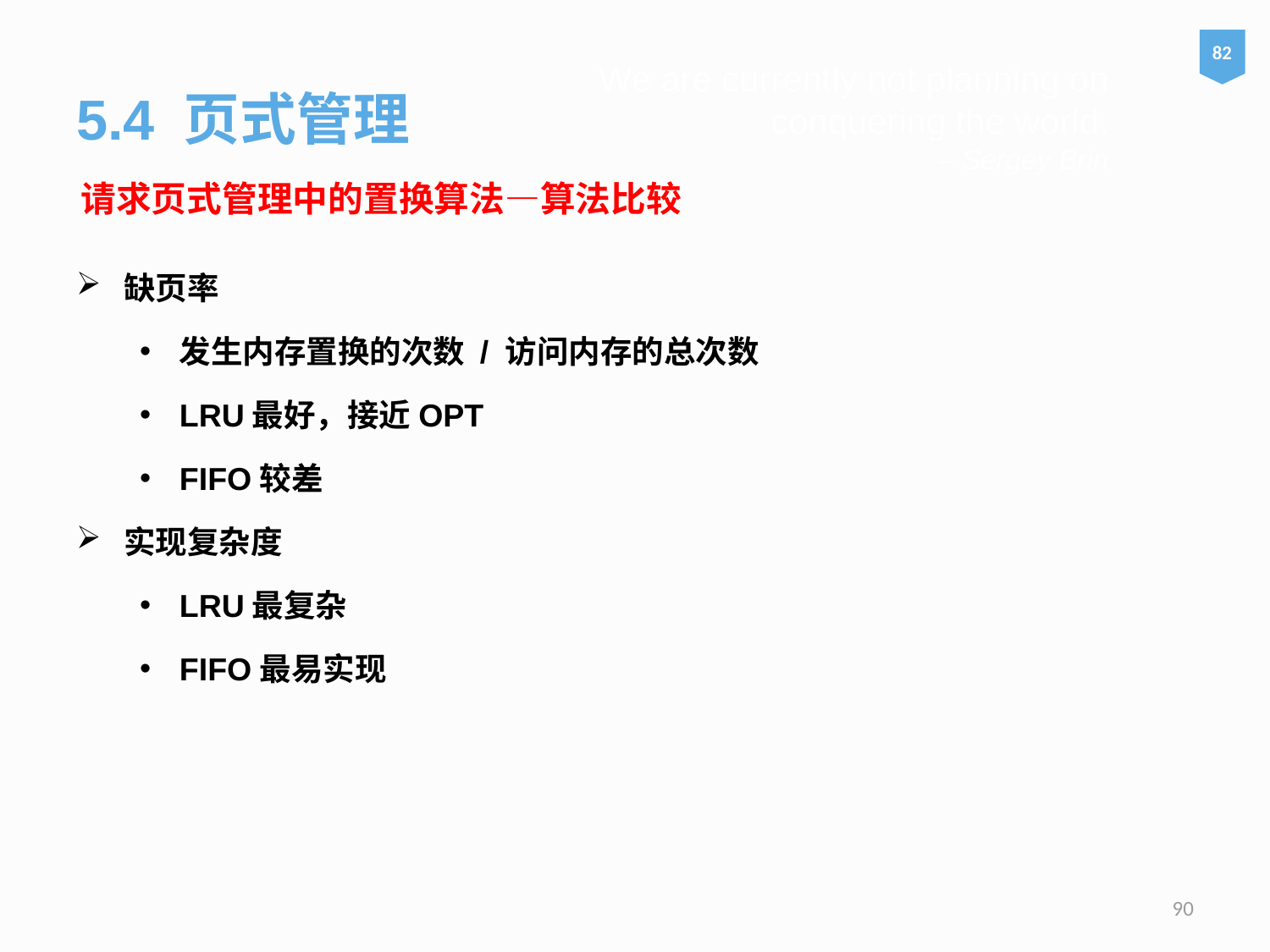

82
# We are currently not planning on conquering the world. – Sergey Brin
5.4 页式管理
请求页式管理中的置换算法—算法比较

缺页率
发生内存置换的次数 / 访问内存的总次数
LRU最好，接近OPT
FIFO较差
实现复杂度
LRU最复杂
FIFO最易实现

90